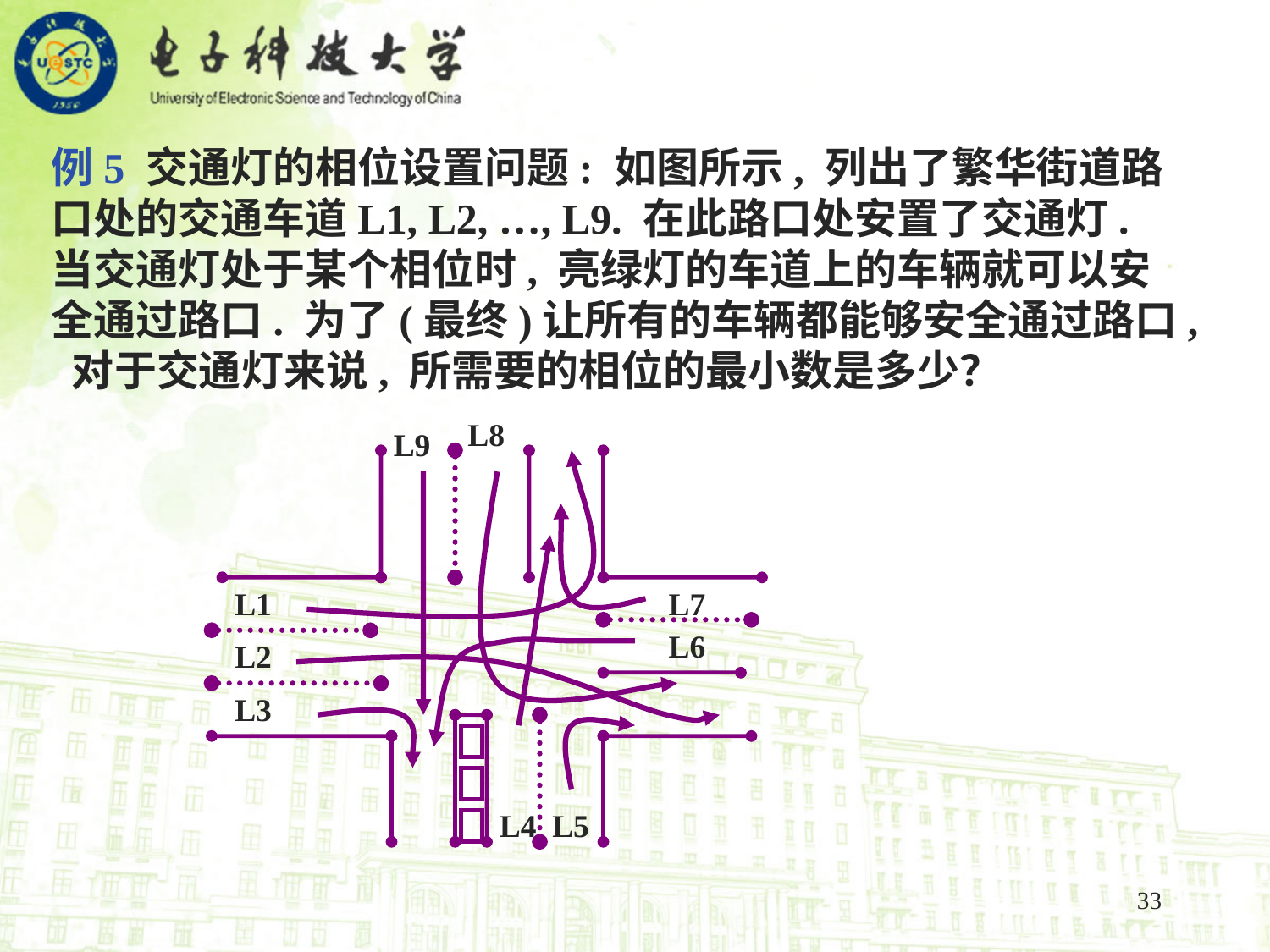

例5 交通灯的相位设置问题: 如图所示, 列出了繁华街道路口处的交通车道L1, L2, …, L9. 在此路口处安置了交通灯. 当交通灯处于某个相位时, 亮绿灯的车道上的车辆就可以安全通过路口. 为了(最终)让所有的车辆都能够安全通过路口, 对于交通灯来说, 所需要的相位的最小数是多少？
L8
L9

L1

L7

L6

L2

L3

L4
L5

33